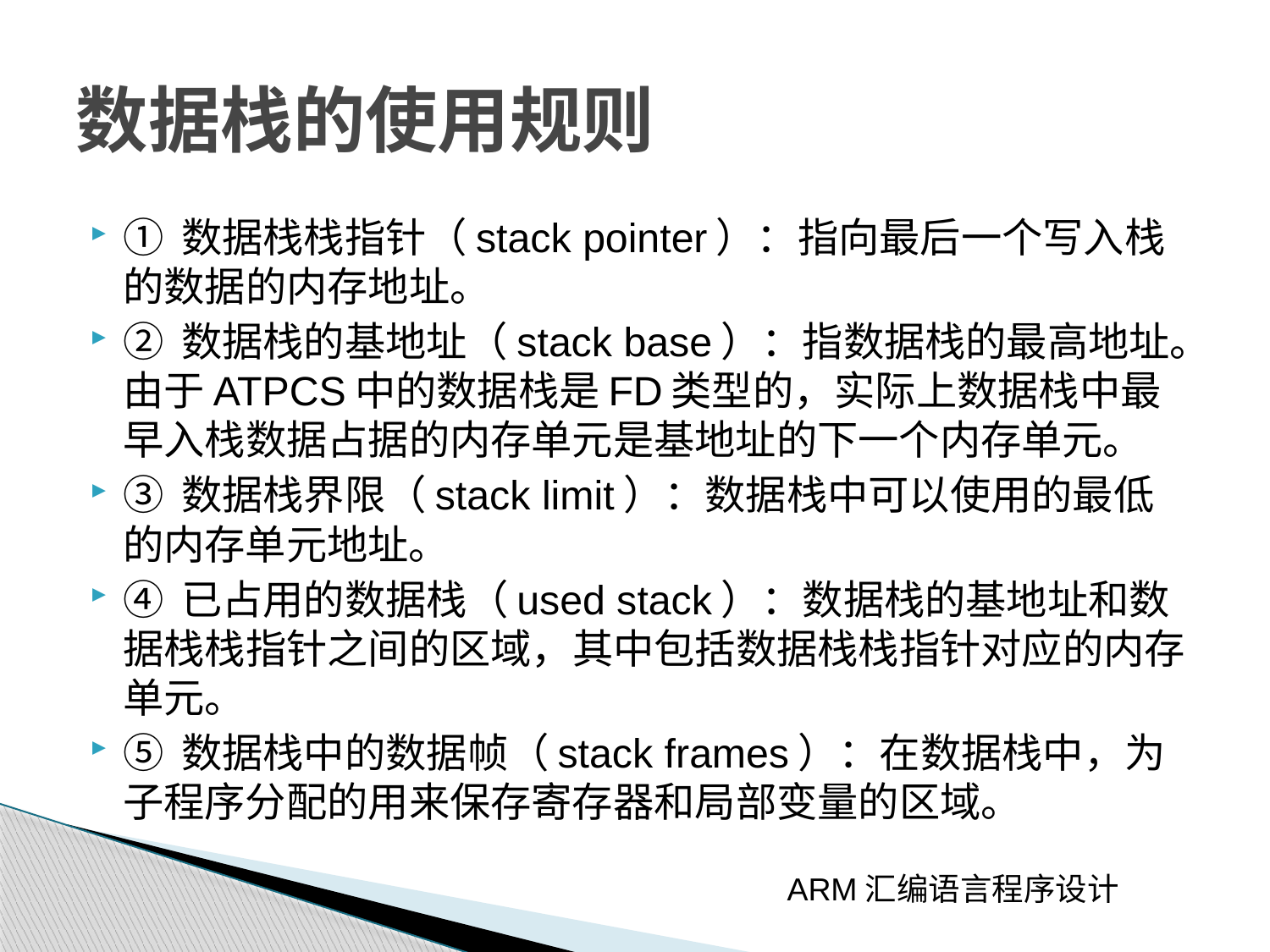

# 数据栈的使用规则
① 数据栈栈指针（stack pointer）：指向最后一个写入栈的数据的内存地址。
② 数据栈的基地址（stack base）：指数据栈的最高地址。由于ATPCS中的数据栈是FD类型的，实际上数据栈中最早入栈数据占据的内存单元是基地址的下一个内存单元。
③ 数据栈界限（stack limit）：数据栈中可以使用的最低的内存单元地址。
④ 已占用的数据栈（used stack）：数据栈的基地址和数据栈栈指针之间的区域，其中包括数据栈栈指针对应的内存单元。
⑤ 数据栈中的数据帧（stack frames）：在数据栈中，为子程序分配的用来保存寄存器和局部变量的区域。

         ARM汇编语言程序设计